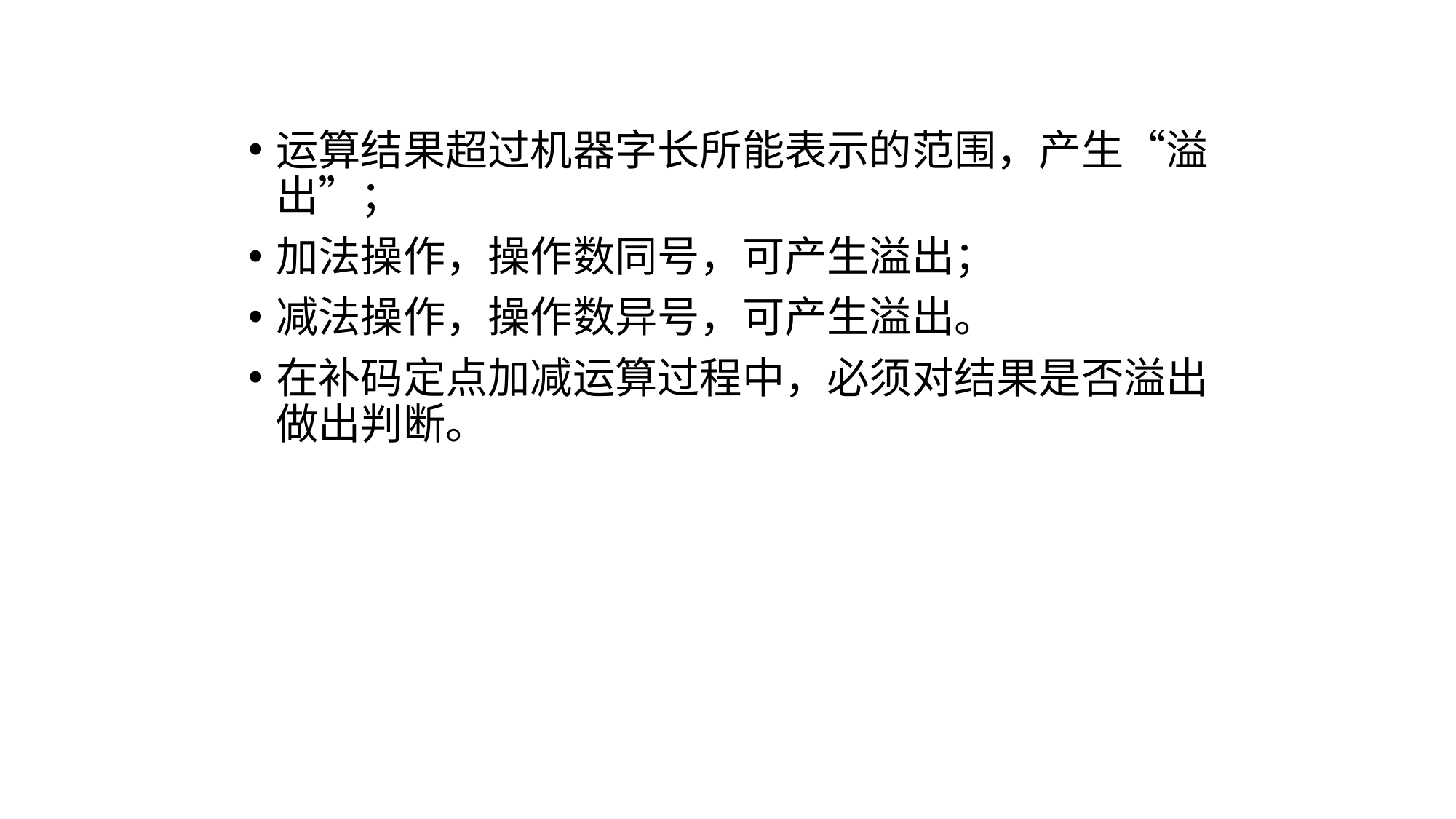

运算结果超过机器字长所能表示的范围，产生“溢出”；
加法操作，操作数同号，可产生溢出；
减法操作，操作数异号，可产生溢出。
在补码定点加减运算过程中，必须对结果是否溢出做出判断。